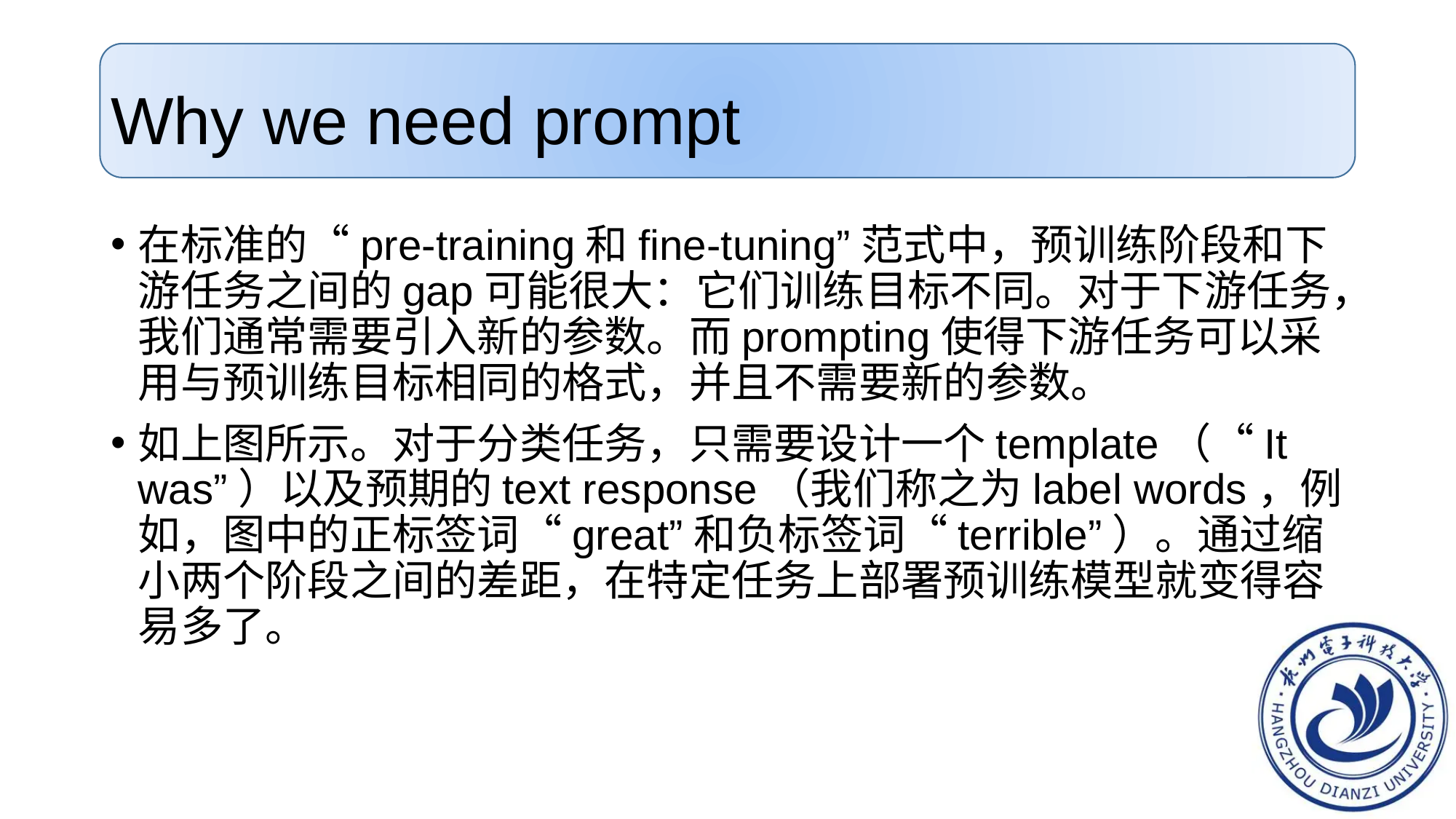

# Why we need prompt
在标准的“pre-training和fine-tuning”范式中，预训练阶段和下游任务之间的gap可能很大：它们训练目标不同。对于下游任务，我们通常需要引入新的参数。而prompting使得下游任务可以采用与预训练目标相同的格式，并且不需要新的参数。
如上图所示。对于分类任务，只需要设计一个template（“It was”）以及预期的text response（我们称之为label words，例如，图中的正标签词“great”和负标签词“terrible”）。通过缩小两个阶段之间的差距，在特定任务上部署预训练模型就变得容易多了。